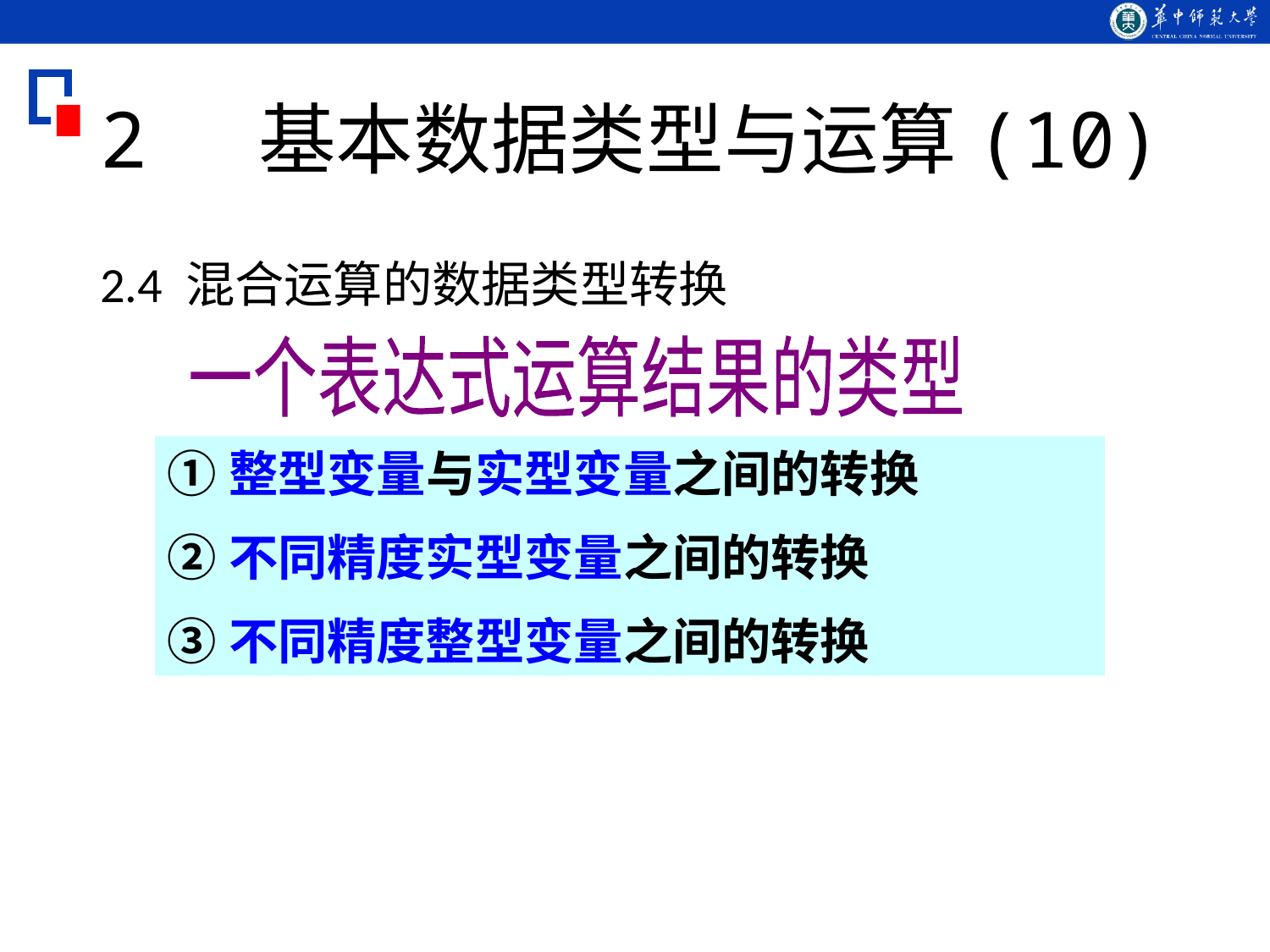

# 2  基本数据类型与运算(10)
2.4 混合运算的数据类型转换
一个表达式运算结果的类型
①整型变量与实型变量之间的转换
②不同精度实型变量之间的转换
③不同精度整型变量之间的转换